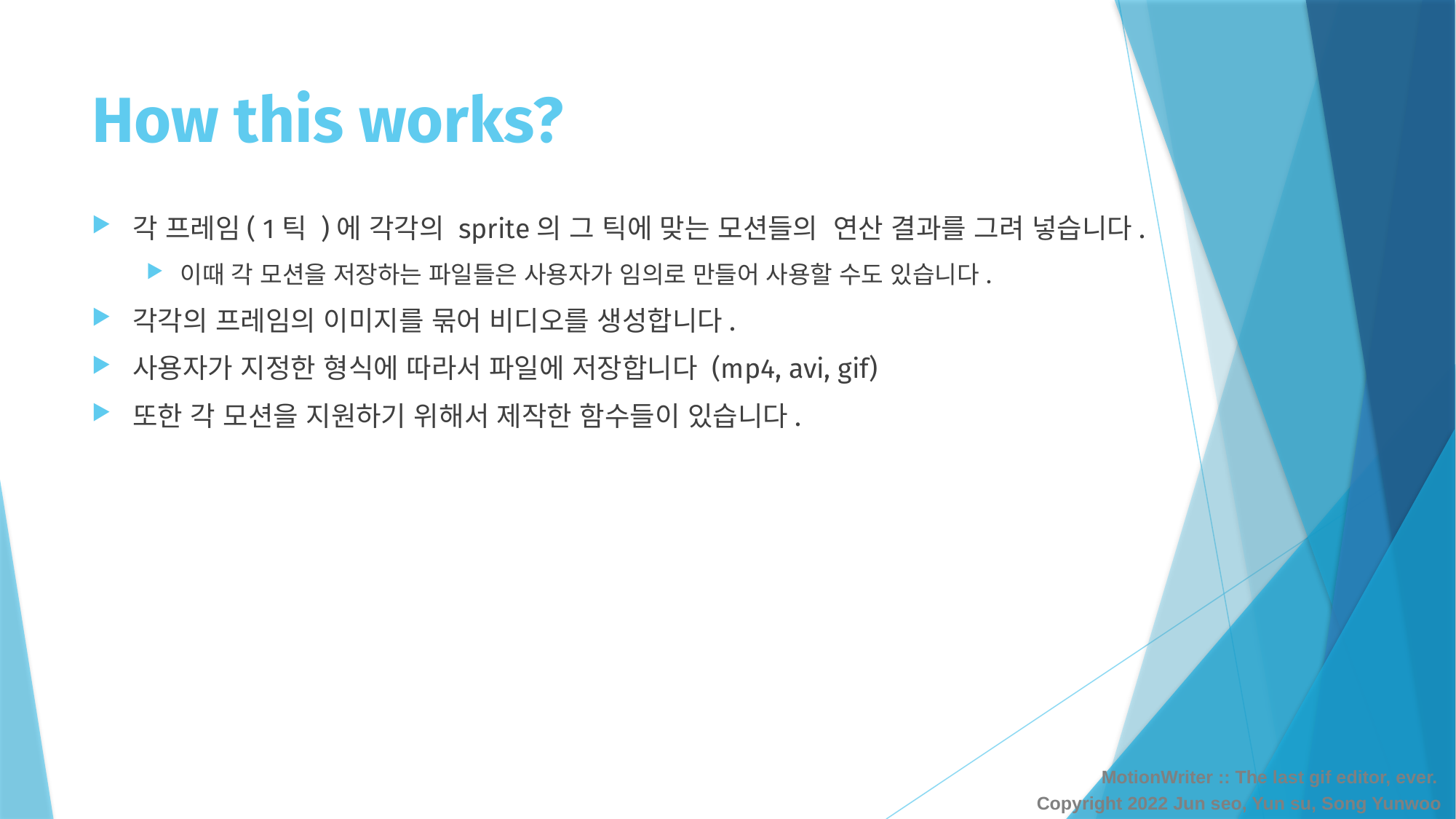

# How this works?
각 프레임( 1틱 )에 각각의 sprite의 그 틱에 맞는 모션들의  연산 결과를 그려 넣습니다.
이때 각 모션을 저장하는 파일들은 사용자가 임의로 만들어 사용할 수도 있습니다.
각각의 프레임의 이미지를 묶어 비디오를 생성합니다.
사용자가 지정한 형식에 따라서 파일에 저장합니다 (mp4, avi, gif)
또한 각 모션을 지원하기 위해서 제작한 함수들이 있습니다.